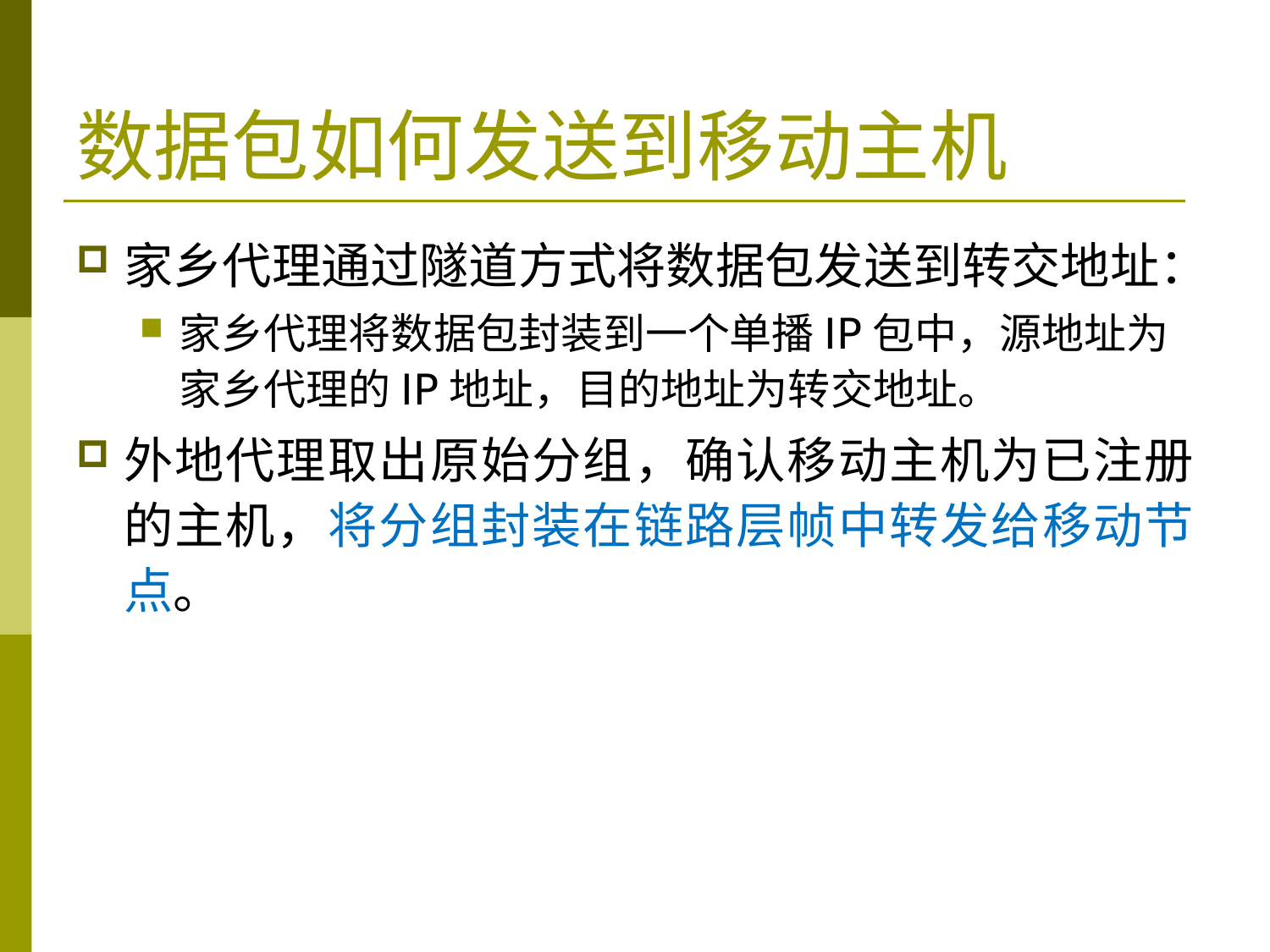

# 数据包如何发送到移动主机
家乡代理通过隧道方式将数据包发送到转交地址：
家乡代理将数据包封装到一个单播IP包中，源地址为家乡代理的IP地址，目的地址为转交地址。
外地代理取出原始分组，确认移动主机为已注册的主机，将分组封装在链路层帧中转发给移动节点。